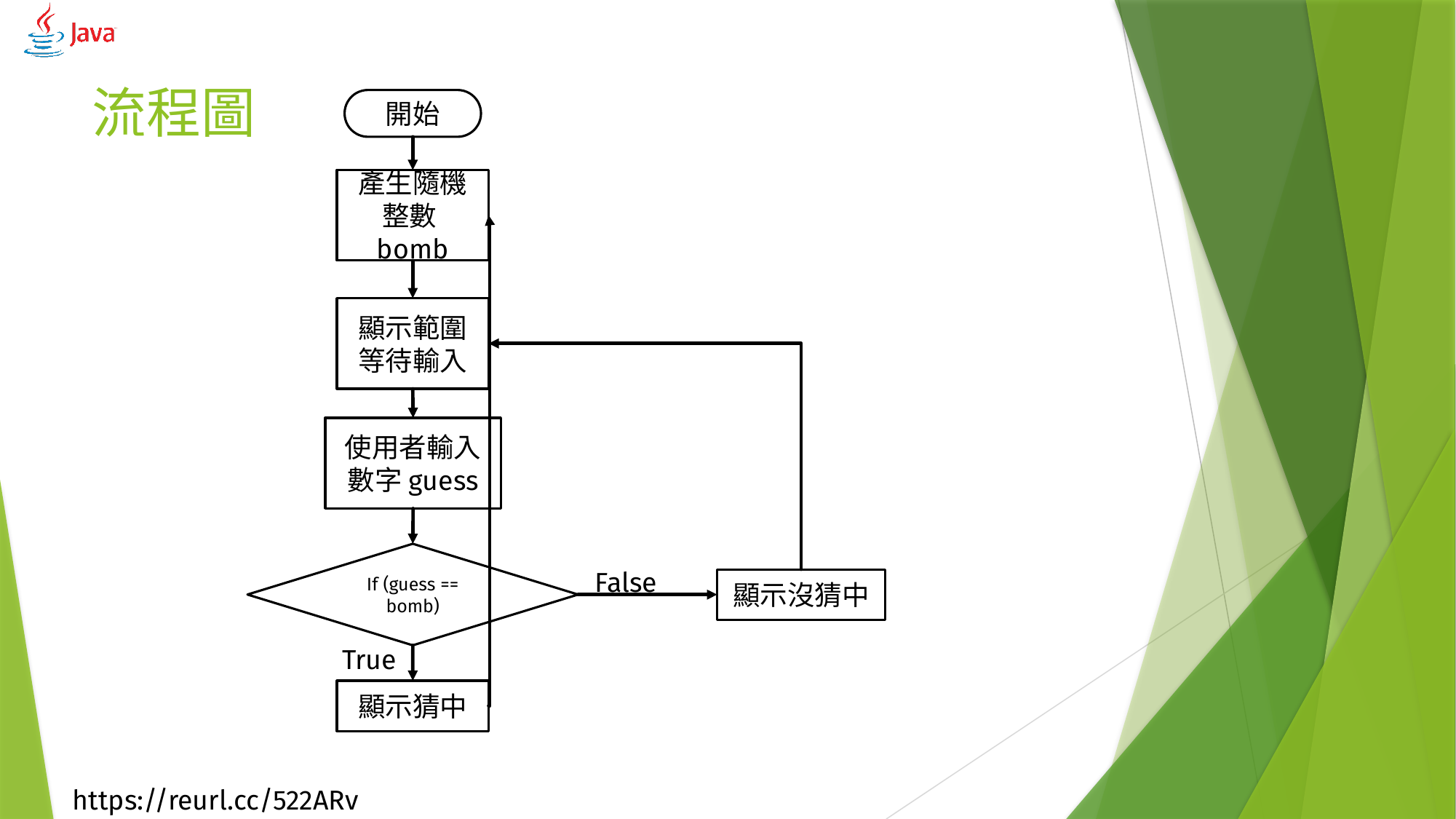

# 流程圖
開始
產生隨機整數bomb
顯示範圍等待輸入
使用者輸入數字guess
If (guess == bomb)
False
顯示沒猜中
True
顯示猜中